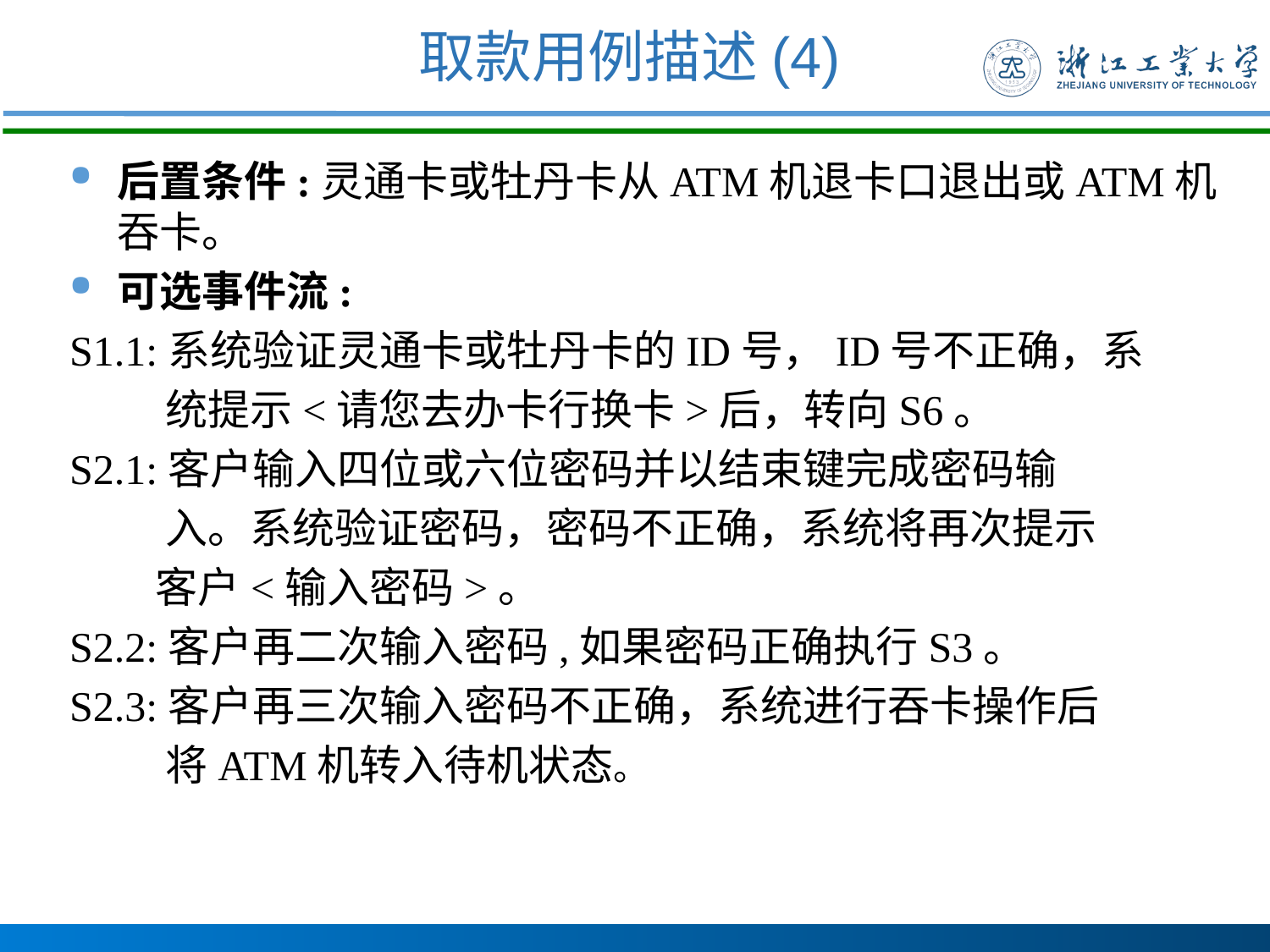

# 取款用例描述(4)
后置条件:灵通卡或牡丹卡从ATM机退卡口退出或ATM机吞卡。
可选事件流:
S1.1:系统验证灵通卡或牡丹卡的ID号，ID号不正确，系
         统提示<请您去办卡行换卡>后，转向S6。
S2.1:客户输入四位或六位密码并以结束键完成密码输
         入。系统验证密码，密码不正确，系统将再次提示
        客户<输入密码>。
S2.2:客户再二次输入密码,如果密码正确执行S3。
S2.3:客户再三次输入密码不正确，系统进行吞卡操作后
         将ATM机转入待机状态。